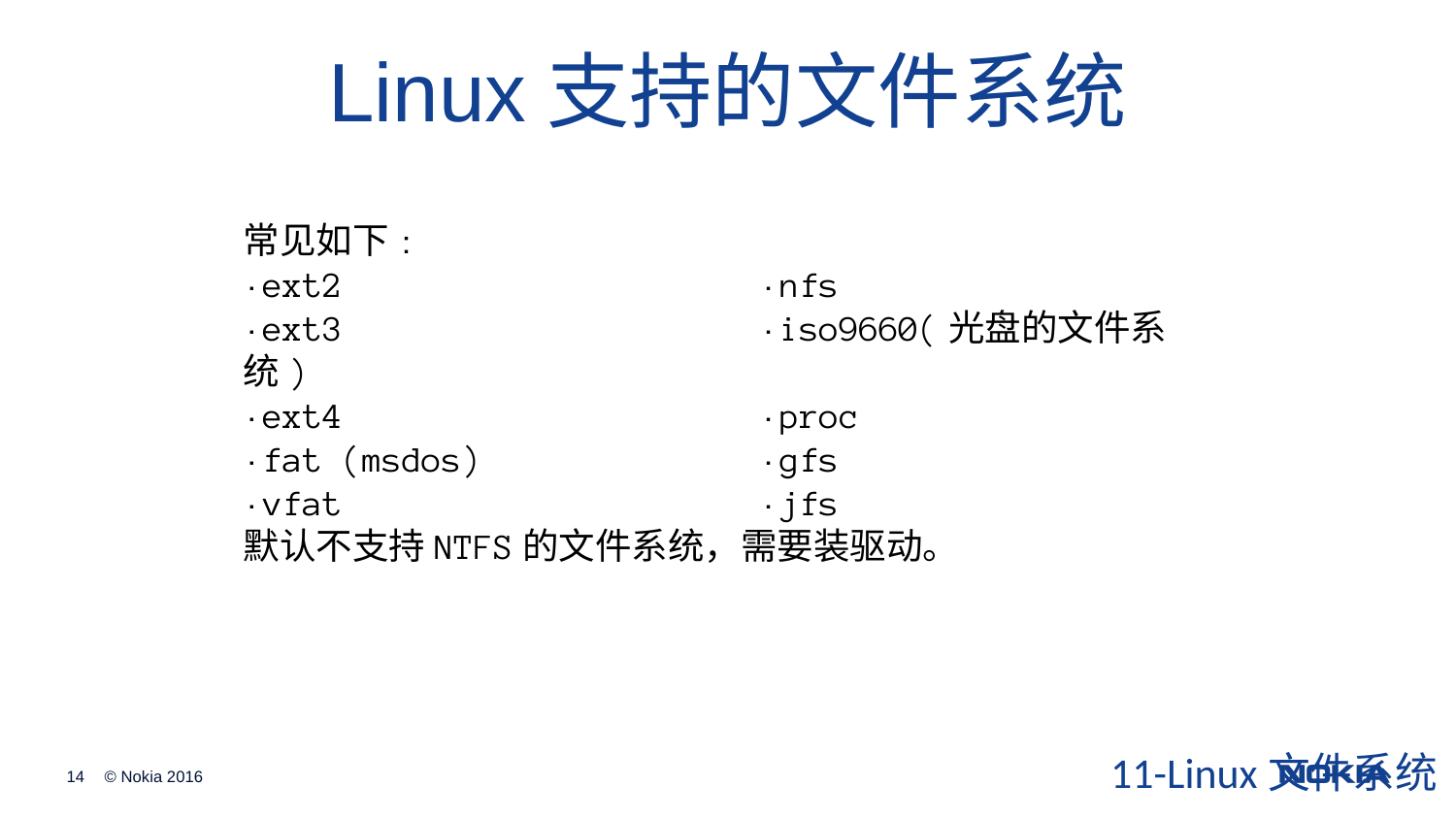

# Linux支持的文件系统
常见如下:
·ext2                     ·nfs
·ext3                     ·iso9660(光盘的文件系统)
·ext4                     ·proc
·fat (msdos)              ·gfs
·vfat                     ·jfs
默认不支持NTFS的文件系统，需要装驱动。
11-Linux文件系统